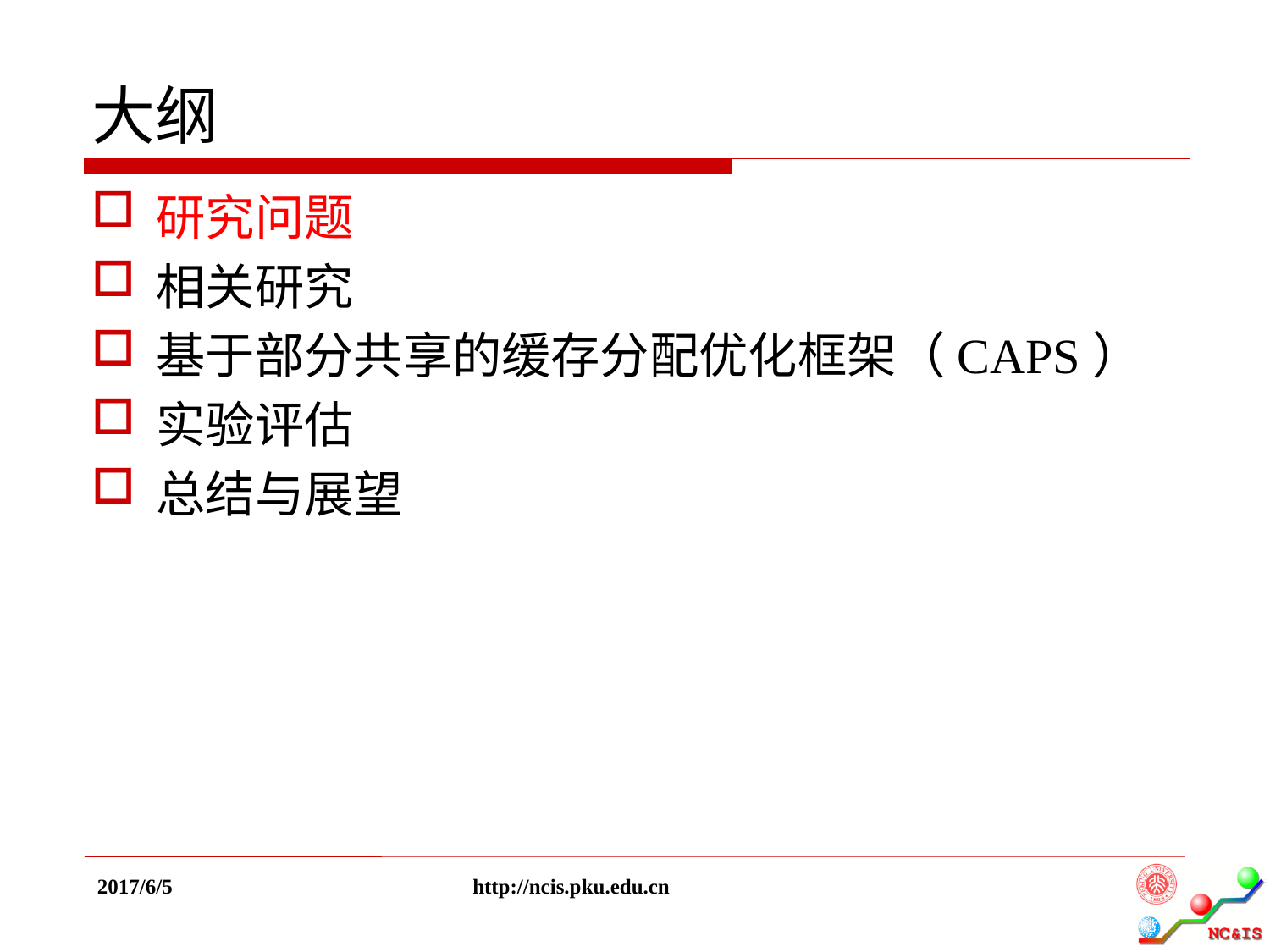

# 大纲
研究问题
相关研究
基于部分共享的缓存分配优化框架（CAPS）
实验评估
总结与展望
2017/6/5
http://ncis.pku.edu.cn